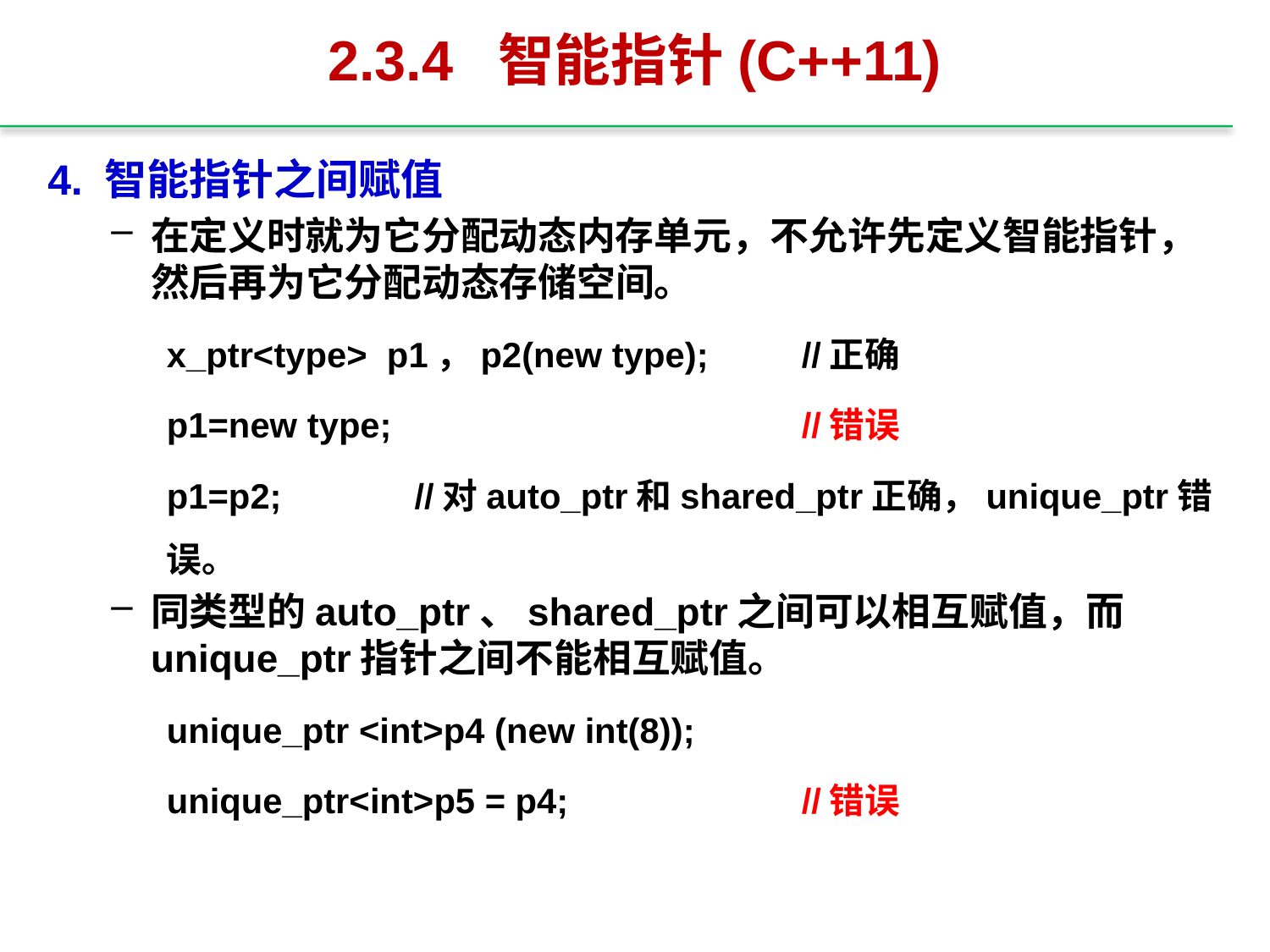

# 2.3.4  智能指针(C++11)
4. 智能指针之间赋值
在定义时就为它分配动态内存单元，不允许先定义智能指针，然后再为它分配动态存储空间。
x_ptr<type>  p1，p2(new type); 	//正确
p1=new type;		  	  	//错误
p1=p2; 　　　//对auto_ptr和shared_ptr正确，unique_ptr错误。
同类型的auto_ptr、shared_ptr之间可以相互赋值，而unique_ptr指针之间不能相互赋值。
unique_ptr <int>p4 (new int(8));
unique_ptr<int>p5 = p4;          		//错误